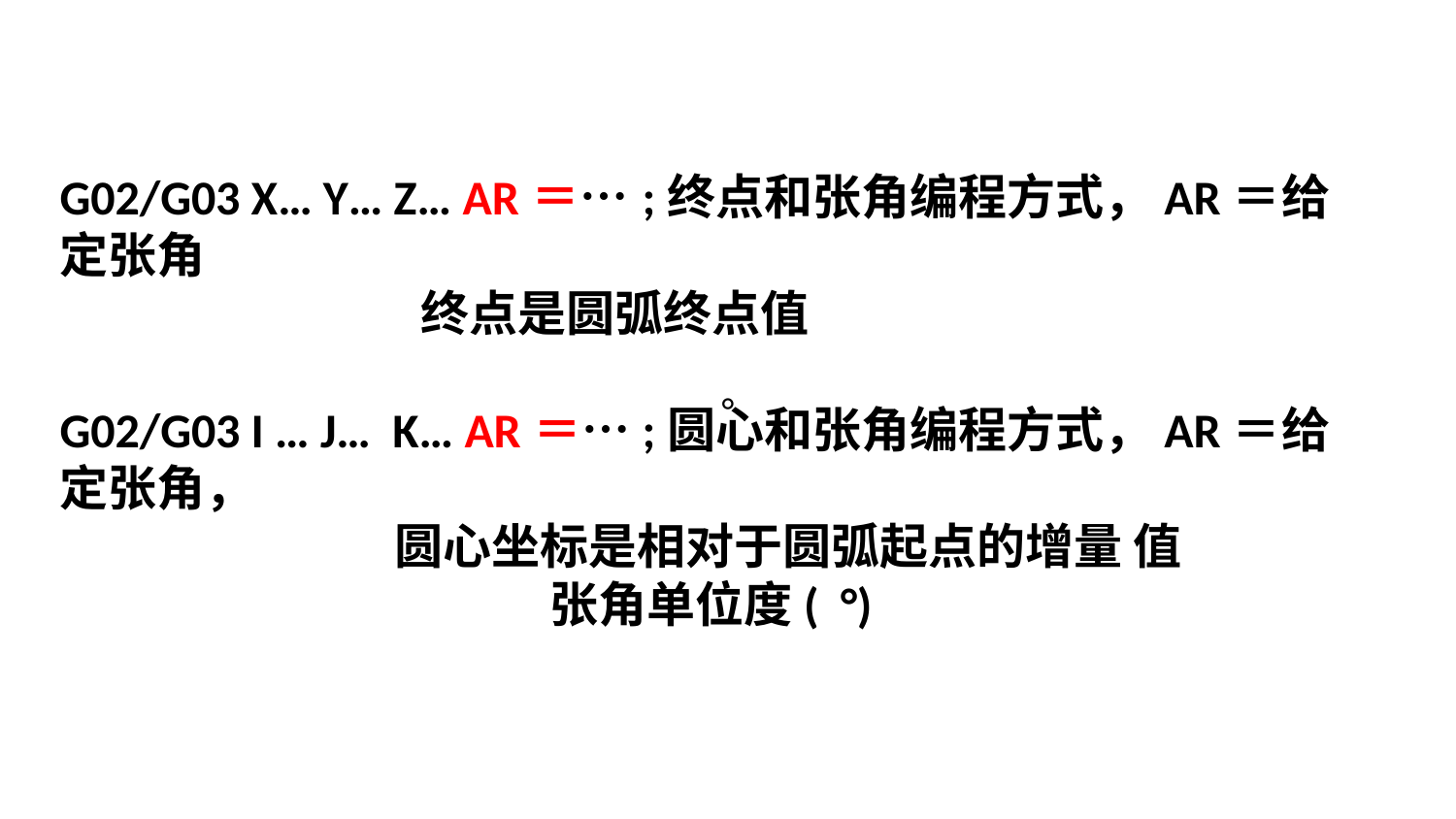

G02/G03 X… Y… Z… AR＝…	;终点和张角编程方式，AR＝给定张角
                                终点是圆弧终点值

G02/G03 I … J…  K… AR＝…	;圆心和张角编程方式，AR＝给定张角，
             圆心坐标是相对于圆弧起点的增量 值
张角单位度(  °)
°